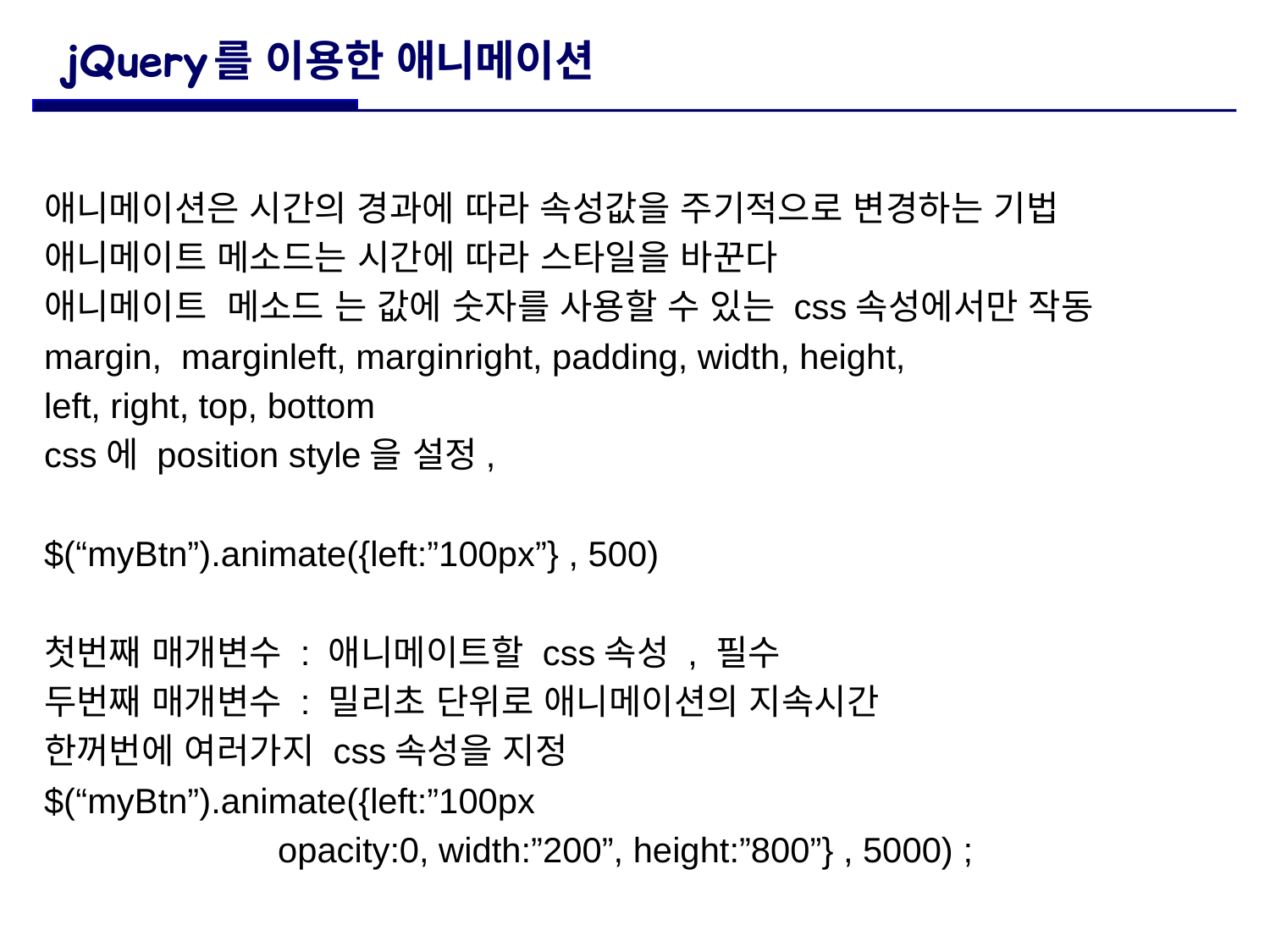

# jQuery를 이용한 애니메이션
애니메이션은 시간의 경과에 따라 속성값을 주기적으로 변경하는 기법
애니메이트 메소드는 시간에 따라 스타일을 바꾼다
애니메이트  메소드 는 값에 숫자를 사용할 수 있는 css속성에서만 작동
margin,  marginleft, marginright, padding, width, height,
left, right, top, bottom
css에 position style을 설정,

$(“myBtn”).animate({left:”100px”} , 500)

첫번째 매개변수 : 애니메이트할 css속성 , 필수
두번째 매개변수 : 밀리초 단위로 애니메이션의 지속시간
한꺼번에 여러가지 css속성을 지정
$(“myBtn”).animate({left:”100px
                        opacity:0, width:”200”, height:”800”} , 5000) ;